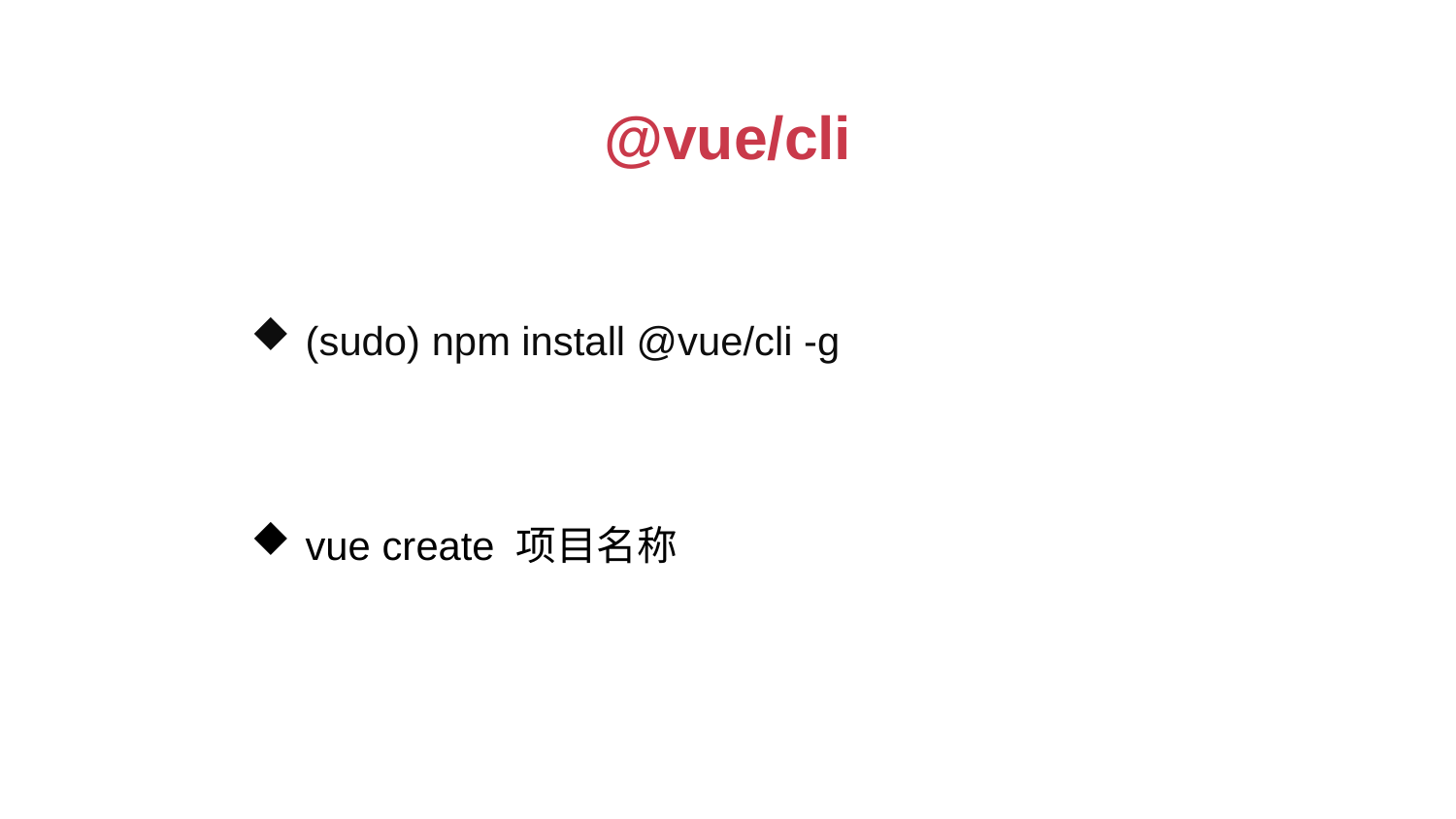

@vue/cli
(sudo) npm install @vue/cli -g
vue create 项目名称